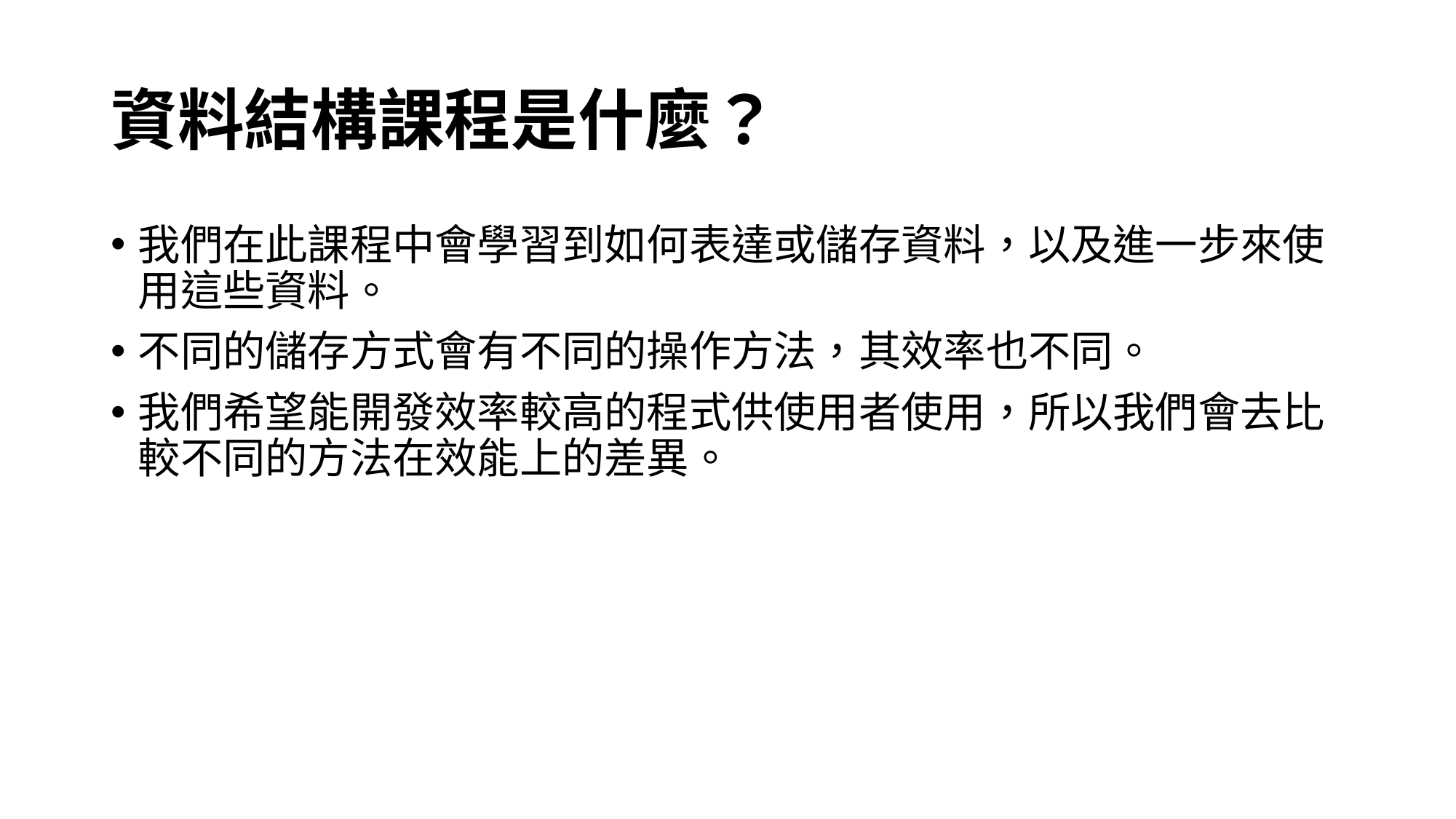

# 資料結構課程是什麼？
我們在此課程中會學習到如何表達或儲存資料，以及進一步來使用這些資料。
不同的儲存方式會有不同的操作方法，其效率也不同。
我們希望能開發效率較高的程式供使用者使用，所以我們會去比較不同的方法在效能上的差異。